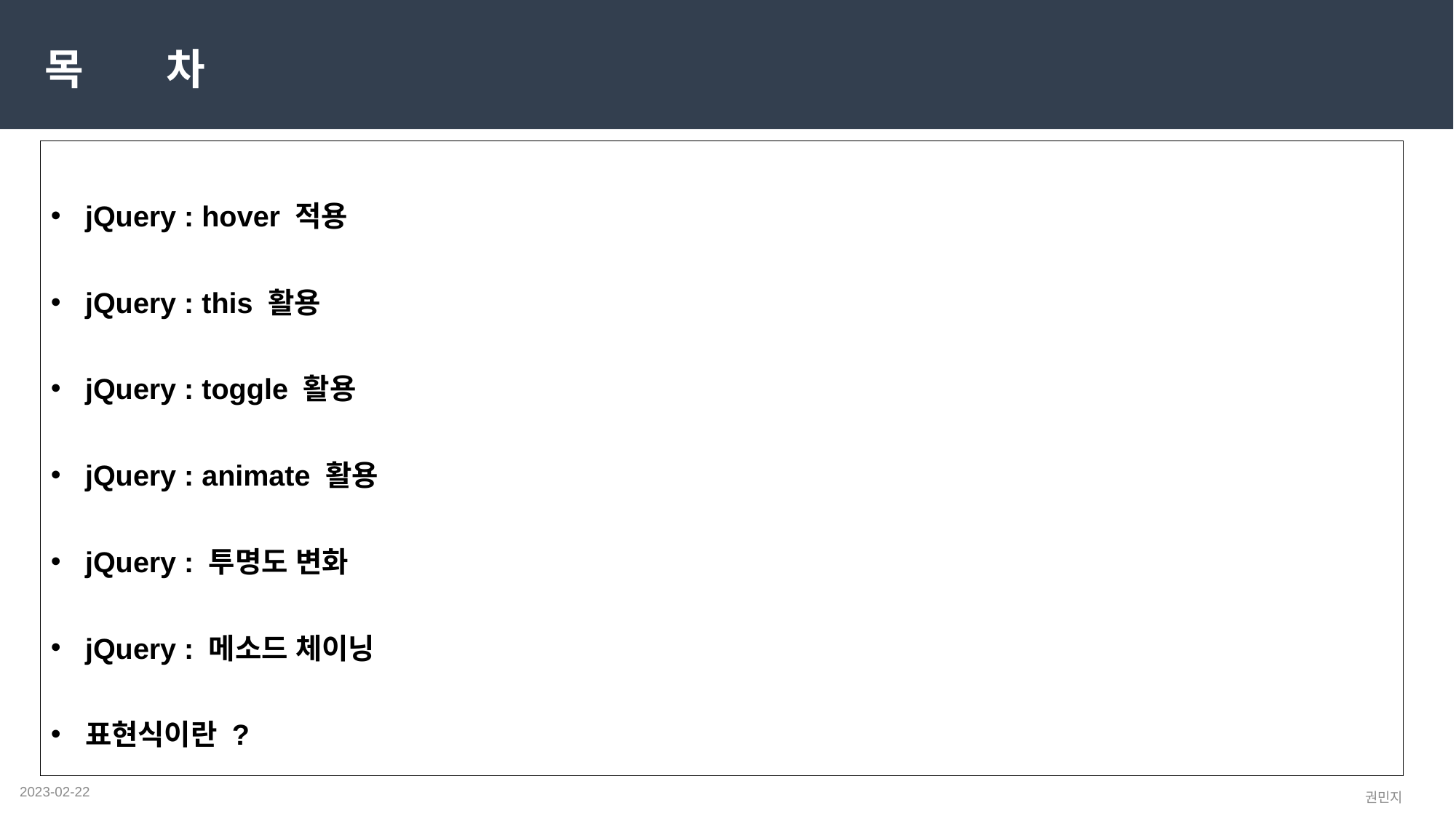

목       차
jQuery : hover 적용
jQuery : this 활용
jQuery : toggle 활용
jQuery : animate 활용
jQuery : 투명도 변화
jQuery : 메소드 체이닝
표현식이란 ?
2023-02-22
권민지